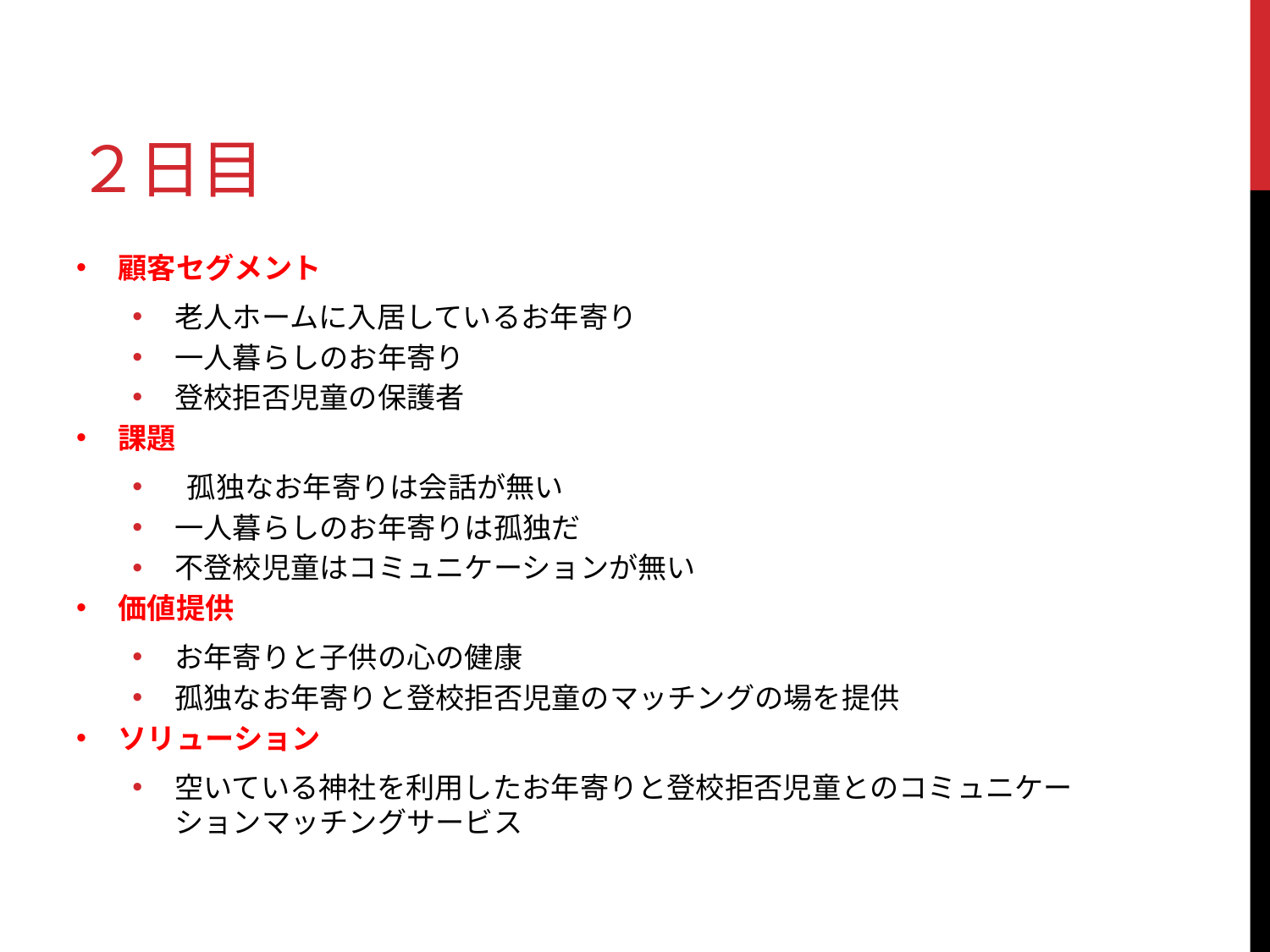

# ２日目
顧客セグメント
老人ホームに入居しているお年寄り
一人暮らしのお年寄り
登校拒否児童の保護者
課題
 孤独なお年寄りは会話が無い
一人暮らしのお年寄りは孤独だ
不登校児童はコミュニケーションが無い
価値提供
お年寄りと子供の心の健康
孤独なお年寄りと登校拒否児童のマッチングの場を提供
ソリューション
空いている神社を利用したお年寄りと登校拒否児童とのコミュニケーションマッチングサービス